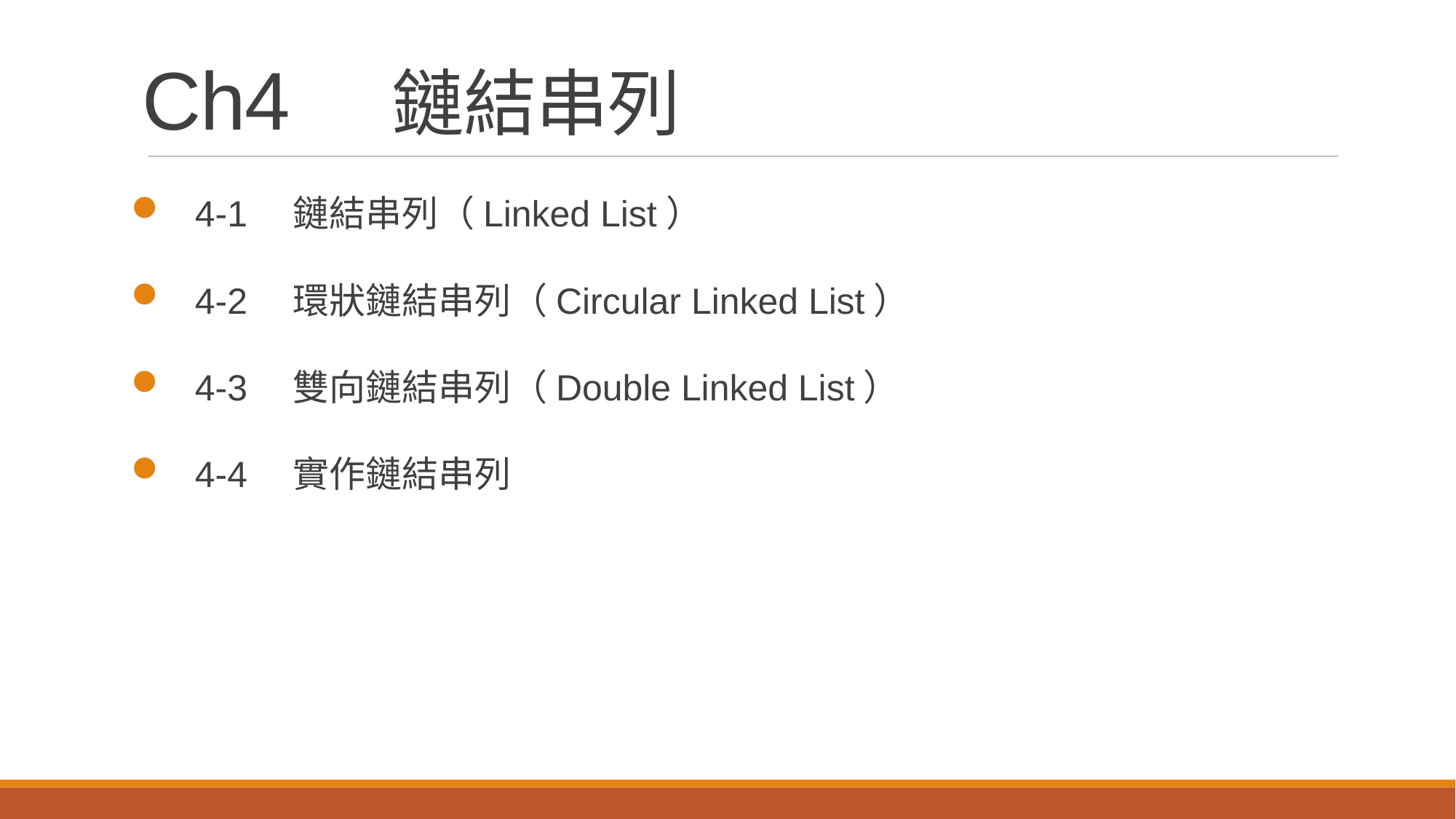

# Ch4　鏈結串列
4-1　鏈結串列（Linked List）
4-2　環狀鏈結串列（Circular Linked List）
4-3　雙向鏈結串列（Double Linked List）
4-4　實作鏈結串列